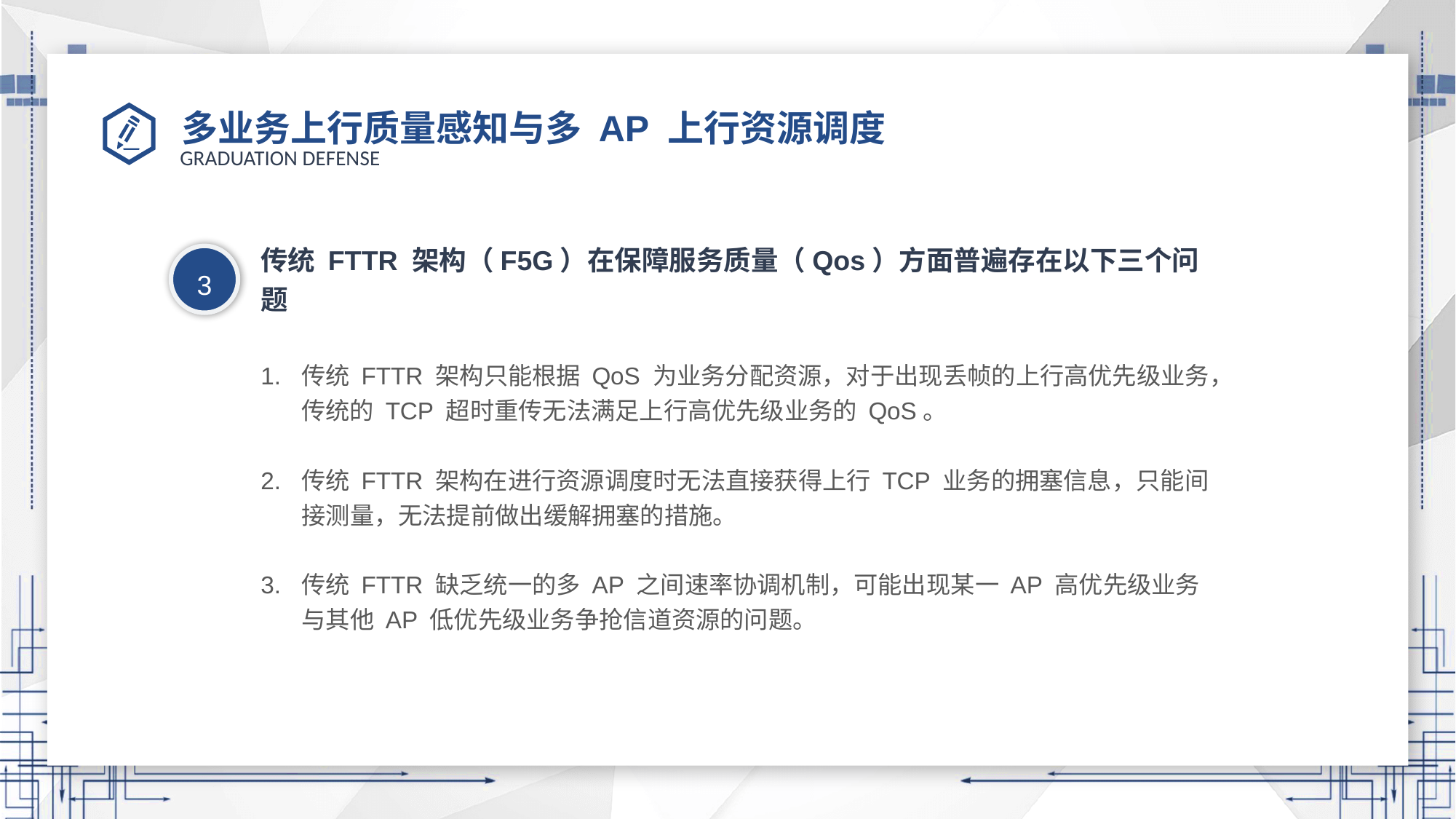

# 多业务上行质量感知与多 AP 上行资源调度
传统 FTTR 架构（F5G）在保障服务质量（Qos）方面普遍存在以下三个问题

传统 FTTR 架构只能根据 QoS 为业务分配资源，对于出现丢帧的上行高优先级业务，传统的 TCP 超时重传无法满足上行高优先级业务的 QoS。

传统 FTTR 架构在进行资源调度时无法直接获得上行 TCP 业务的拥塞信息，只能间接测量，无法提前做出缓解拥塞的措施。

传统 FTTR 缺乏统一的多 AP 之间速率协调机制，可能出现某一 AP 高优先级业务与其他 AP 低优先级业务争抢信道资源的问题。

3